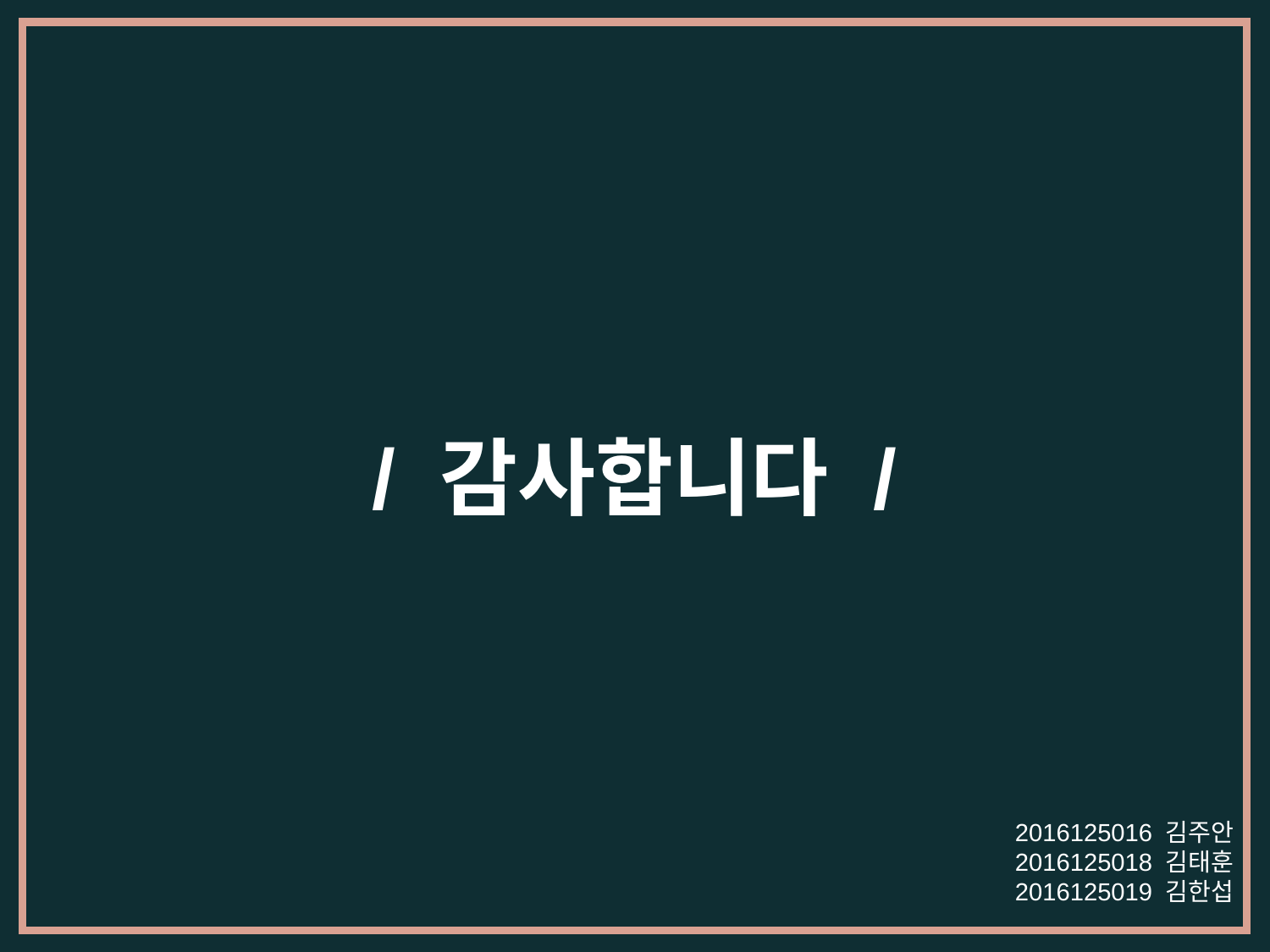

/ 감사합니다 /
2016125016 김주안
2016125018 김태훈
2016125019 김한섭